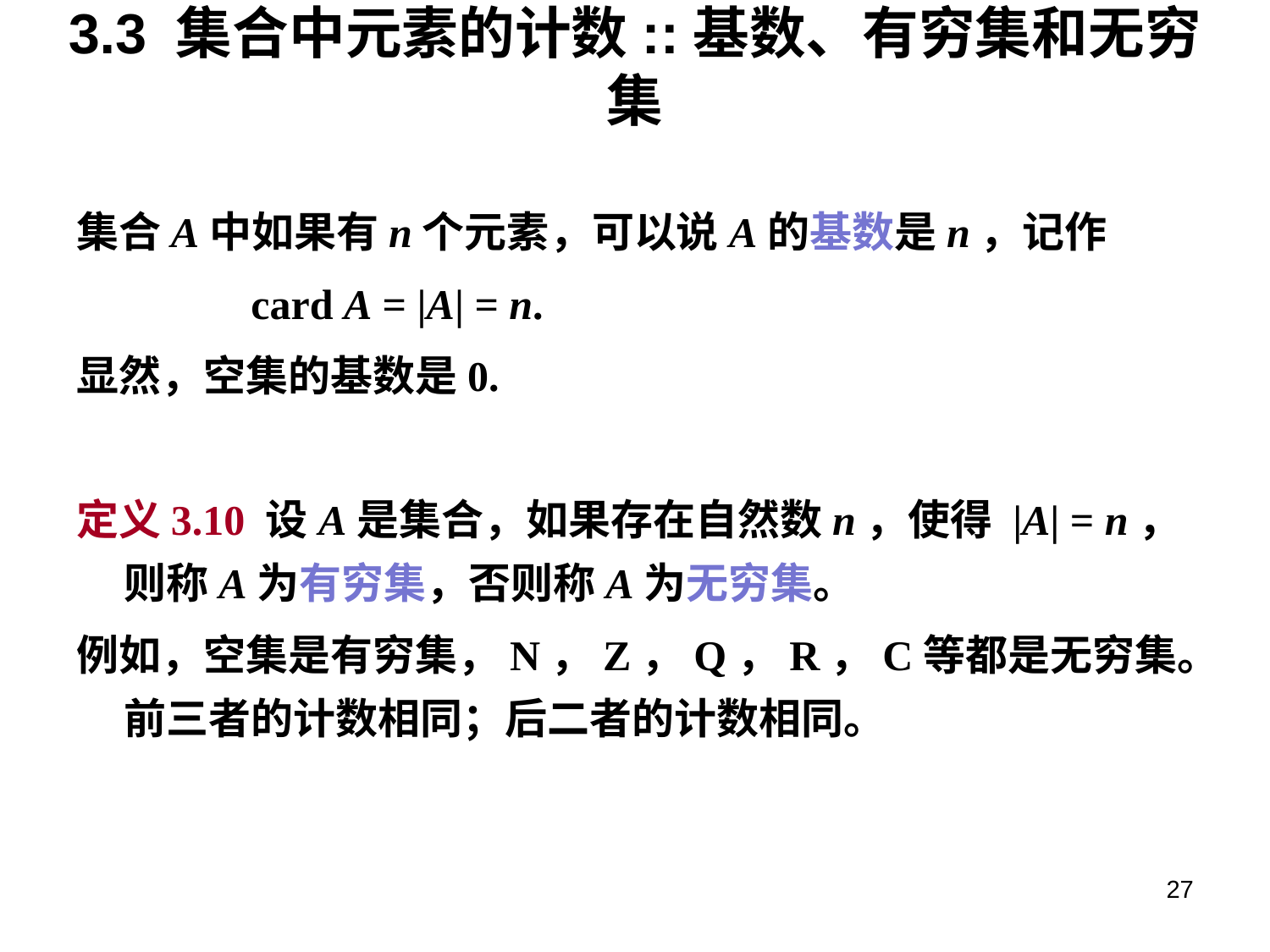

# 3.3 集合中元素的计数::基数、有穷集和无穷集
集合A中如果有n个元素，可以说A的基数是n，记作
		card A = |A| = n.
显然，空集的基数是0.

定义3.10 设A是集合，如果存在自然数n，使得 |A| = n，则称A为有穷集，否则称A为无穷集。
例如，空集是有穷集，N，Z，Q，R，C等都是无穷集。前三者的计数相同；后二者的计数相同。
27